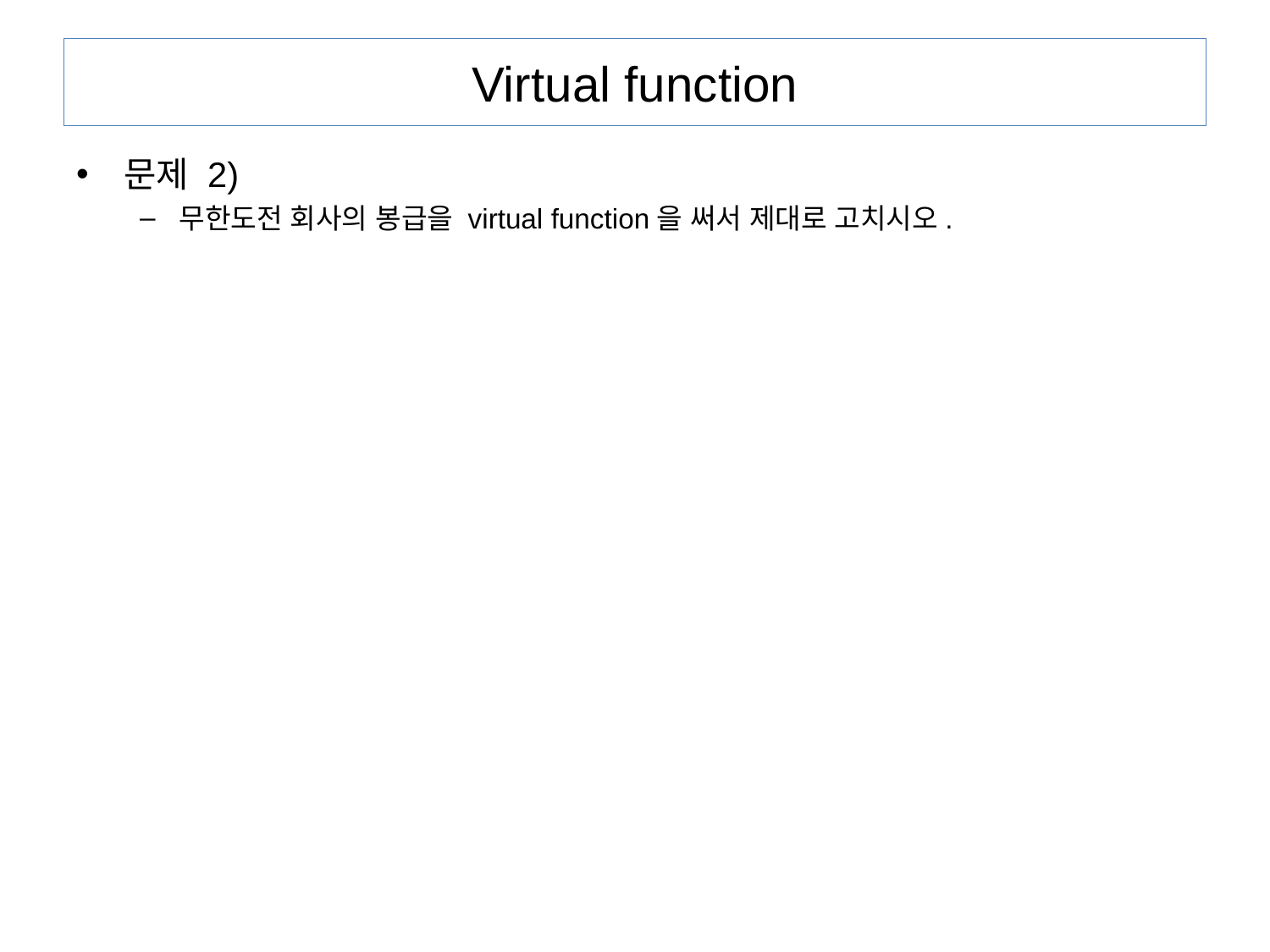

# Virtual function
문제 2)
무한도전 회사의 봉급을 virtual function을 써서 제대로 고치시오.